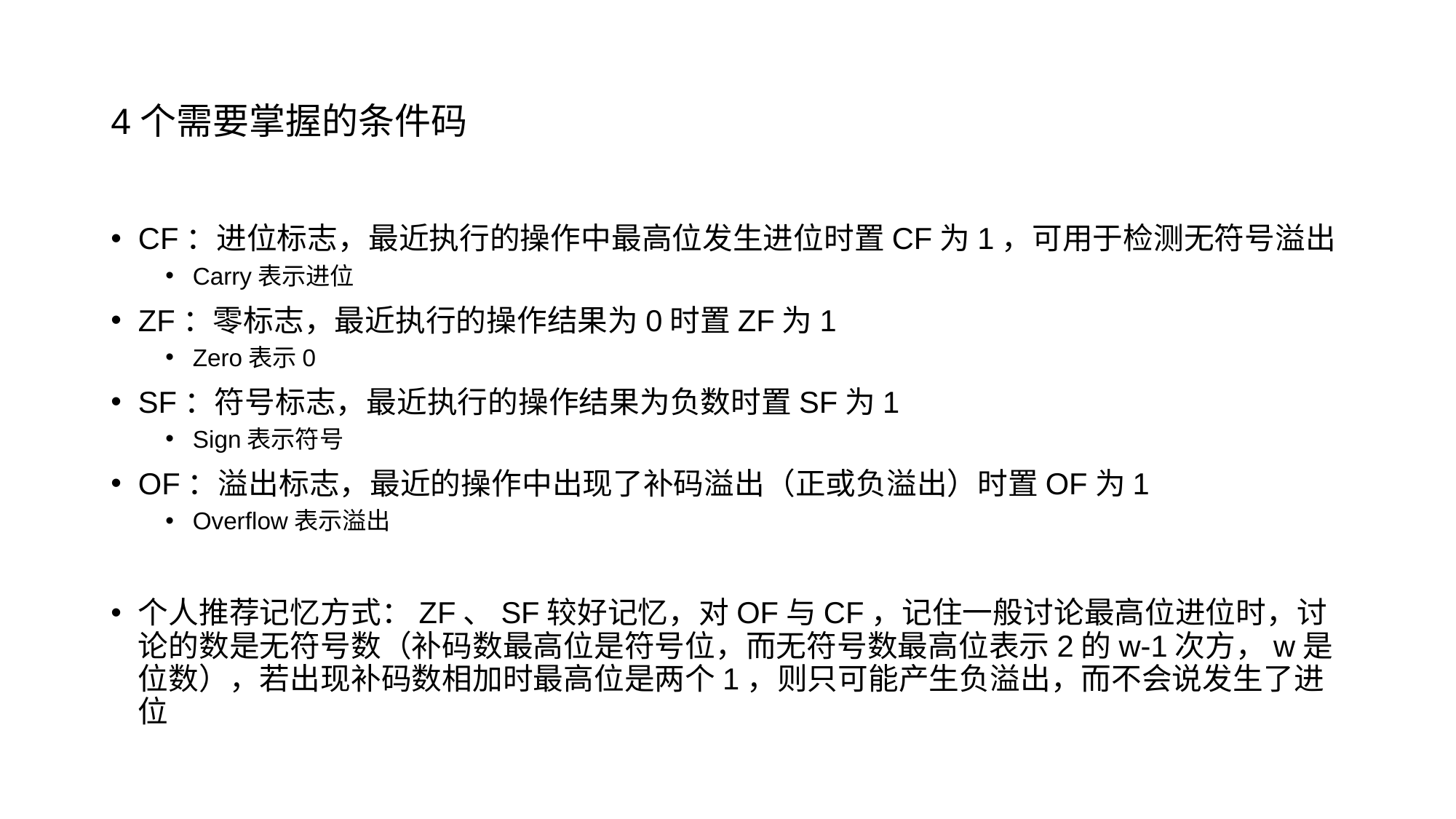

# 4个需要掌握的条件码
CF：进位标志，最近执行的操作中最高位发生进位时置CF为1，可用于检测无符号溢出
Carry表示进位
ZF：零标志，最近执行的操作结果为0时置ZF为1
Zero表示0
SF：符号标志，最近执行的操作结果为负数时置SF为1
Sign表示符号
OF：溢出标志，最近的操作中出现了补码溢出（正或负溢出）时置OF为1
Overflow表示溢出

个人推荐记忆方式：ZF、SF较好记忆，对OF与CF，记住一般讨论最高位进位时，讨论的数是无符号数（补码数最高位是符号位，而无符号数最高位表示2的w-1次方，w是位数），若出现补码数相加时最高位是两个1，则只可能产生负溢出，而不会说发生了进位